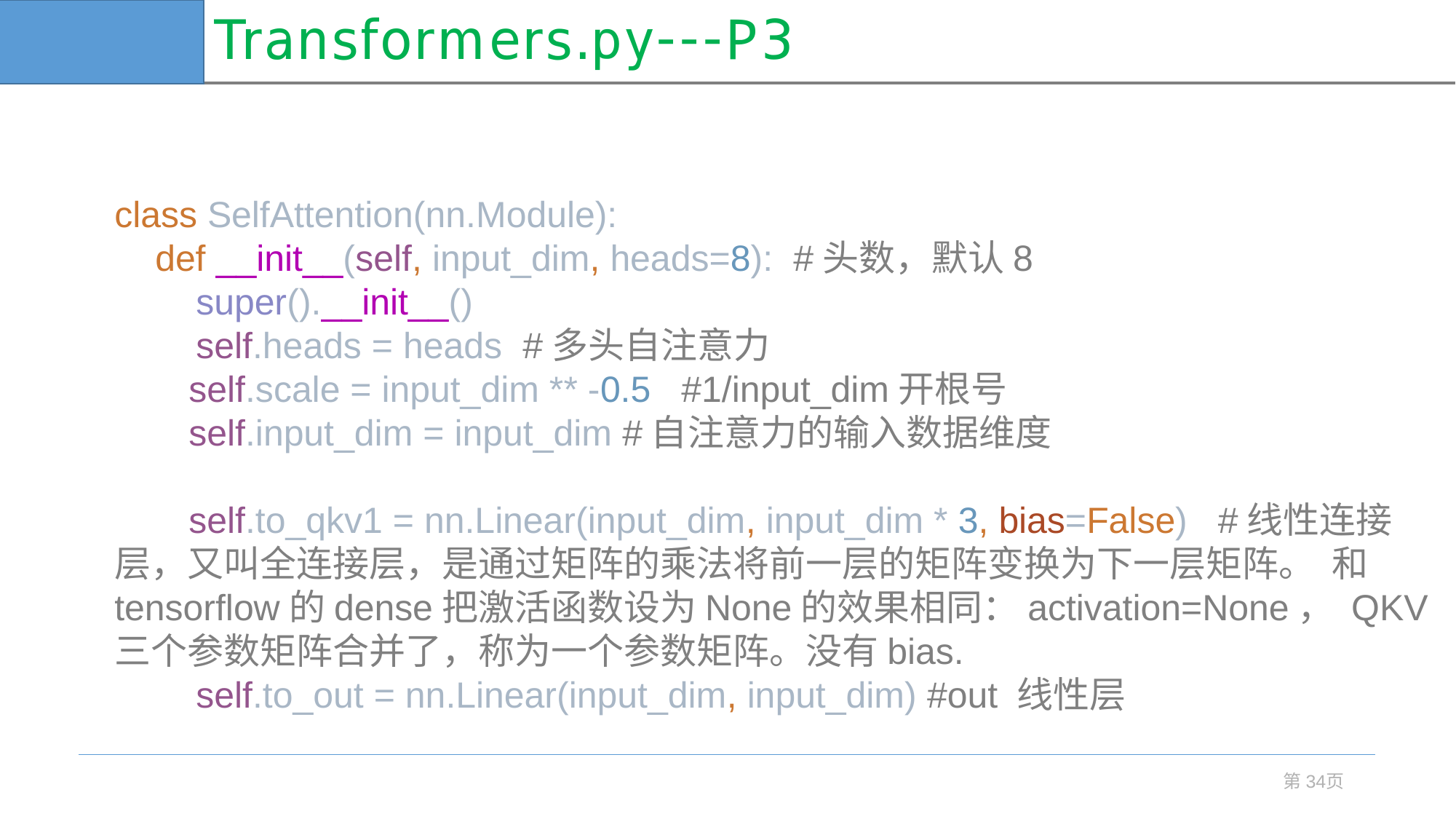

# Transformers.py---P3
class SelfAttention(nn.Module):
    def __init__(self, input_dim, heads=8):  #头数，默认8
        super().__init__()
        self.heads = heads  #多头自注意力
        self.scale = input_dim ** -0.5   #1/input_dim开根号
        self.input_dim = input_dim #自注意力的输入数据维度
        self.to_qkv1 = nn.Linear(input_dim, input_dim * 3, bias=False)   #线性连接层，又叫全连接层，是通过矩阵的乘法将前一层的矩阵变换为下一层矩阵。  和tensorflow的dense把激活函数设为None的效果相同：activation=None， QKV三个参数矩阵合并了，称为一个参数矩阵。没有bias.
        self.to_out = nn.Linear(input_dim, input_dim) #out 线性层
第34页